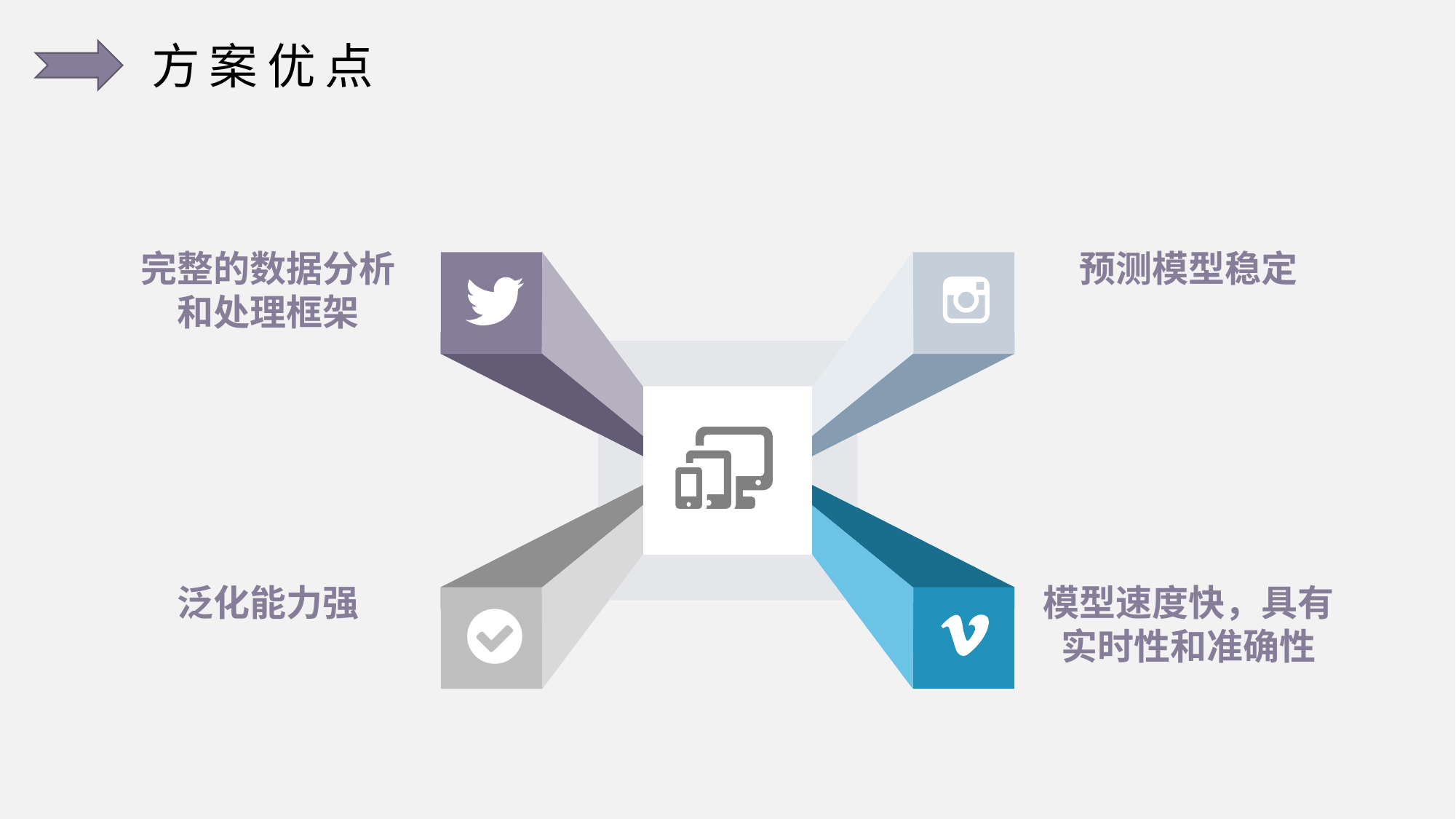

方案优点

完整的数据分析
和处理框架
预测模型稳定

泛化能力强
模型速度快，具有
实时性和准确性